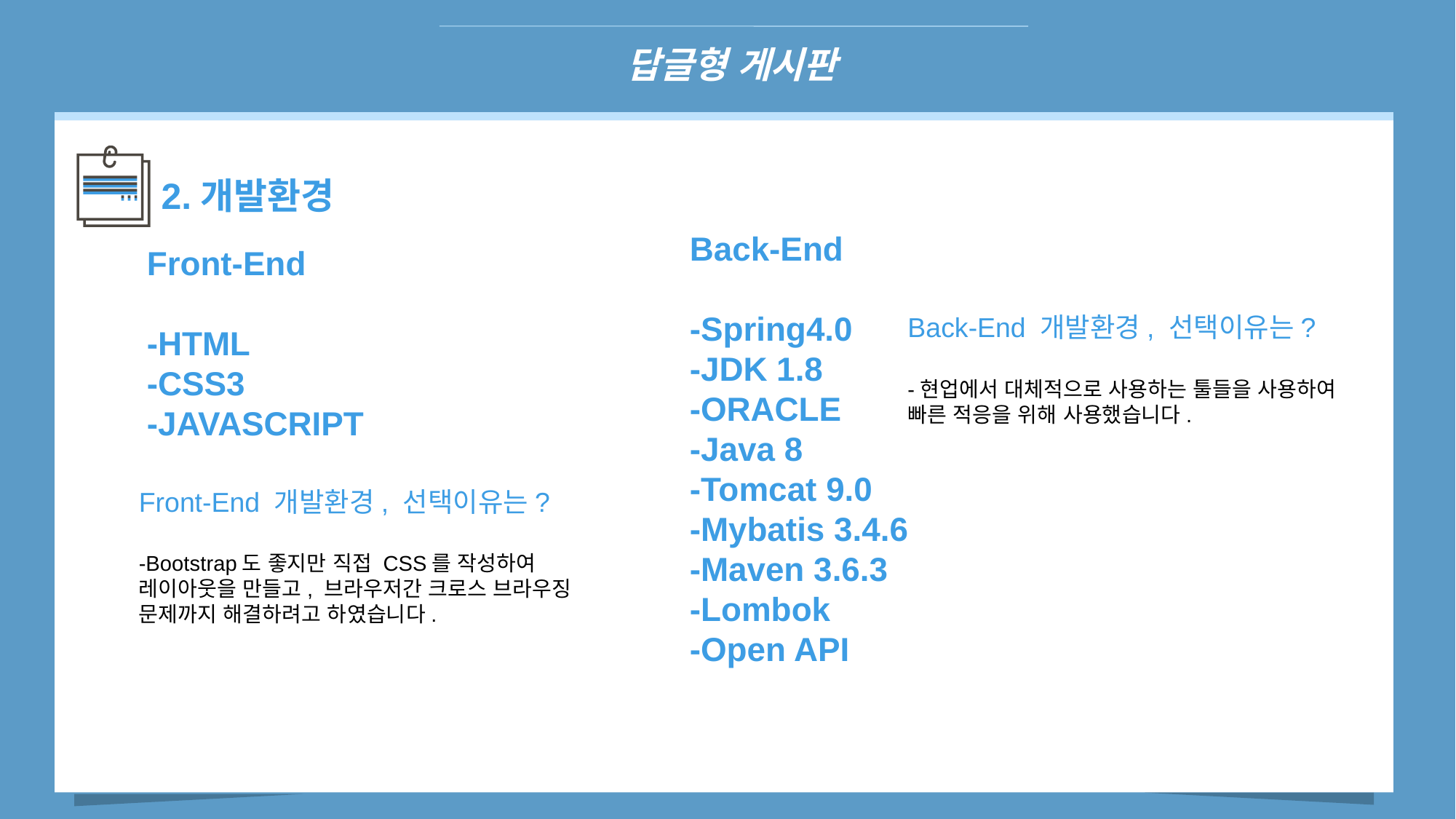

답글형 게시판

2.개발환경
Back-End

-Spring4.0
-JDK 1.8
-ORACLE
-Java 8
-Tomcat 9.0
-Mybatis 3.4.6
-Maven 3.6.3
-Lombok
-Open API
Front-End

-HTML
-CSS3
-JAVASCRIPT

Back-End 개발환경, 선택이유는?

-현업에서 대체적으로 사용하는 툴들을 사용하여 빠른 적응을 위해 사용했습니다.
2
Front-End 개발환경, 선택이유는?

-Bootstrap도 좋지만 직접 CSS를 작성하여 레이아웃을 만들고, 브라우저간 크로스 브라우징 문제까지 해결하려고 하였습니다.